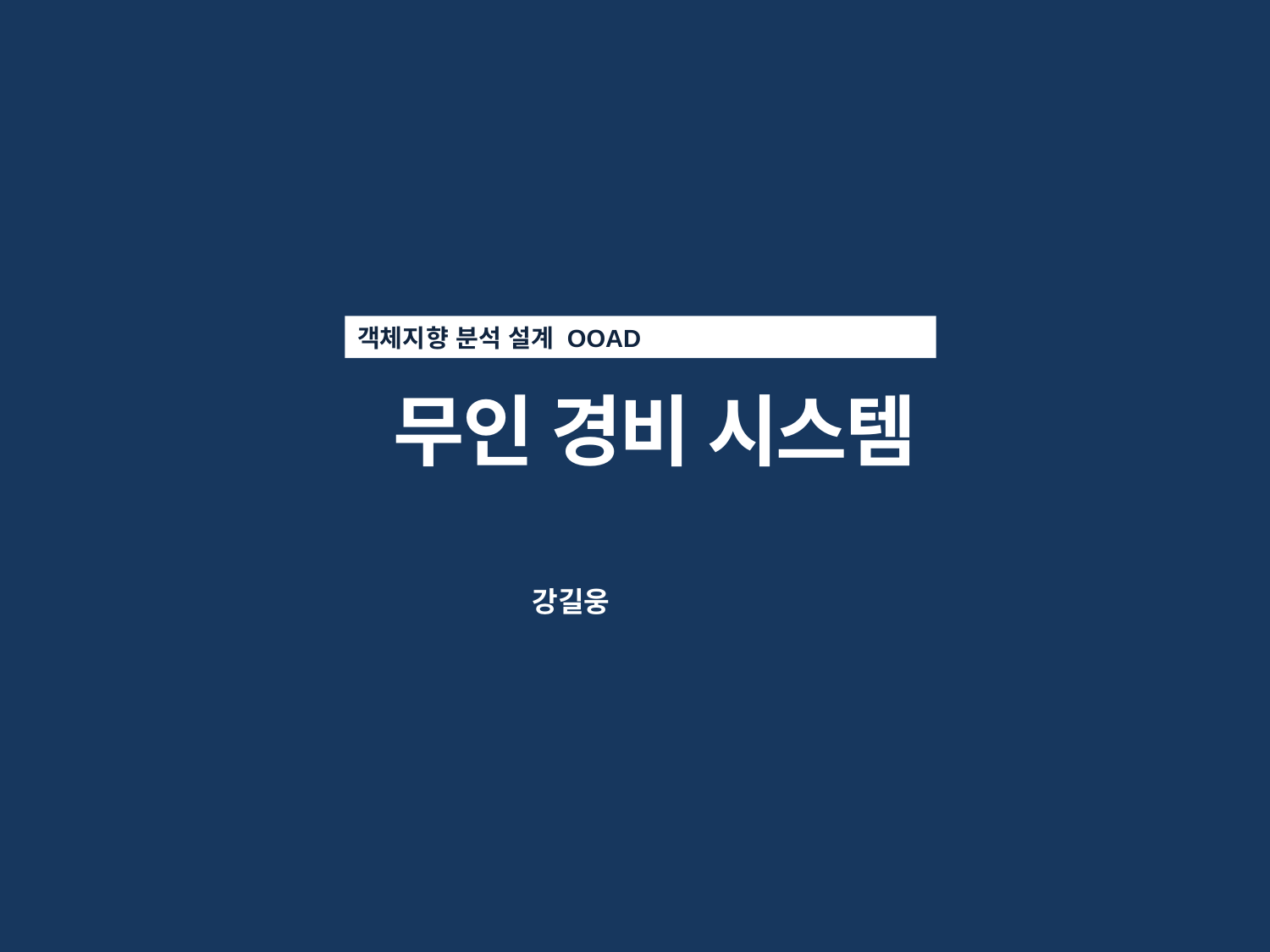

객체지향 분석 설계 OOAD
 무인 경비 시스템
강길웅